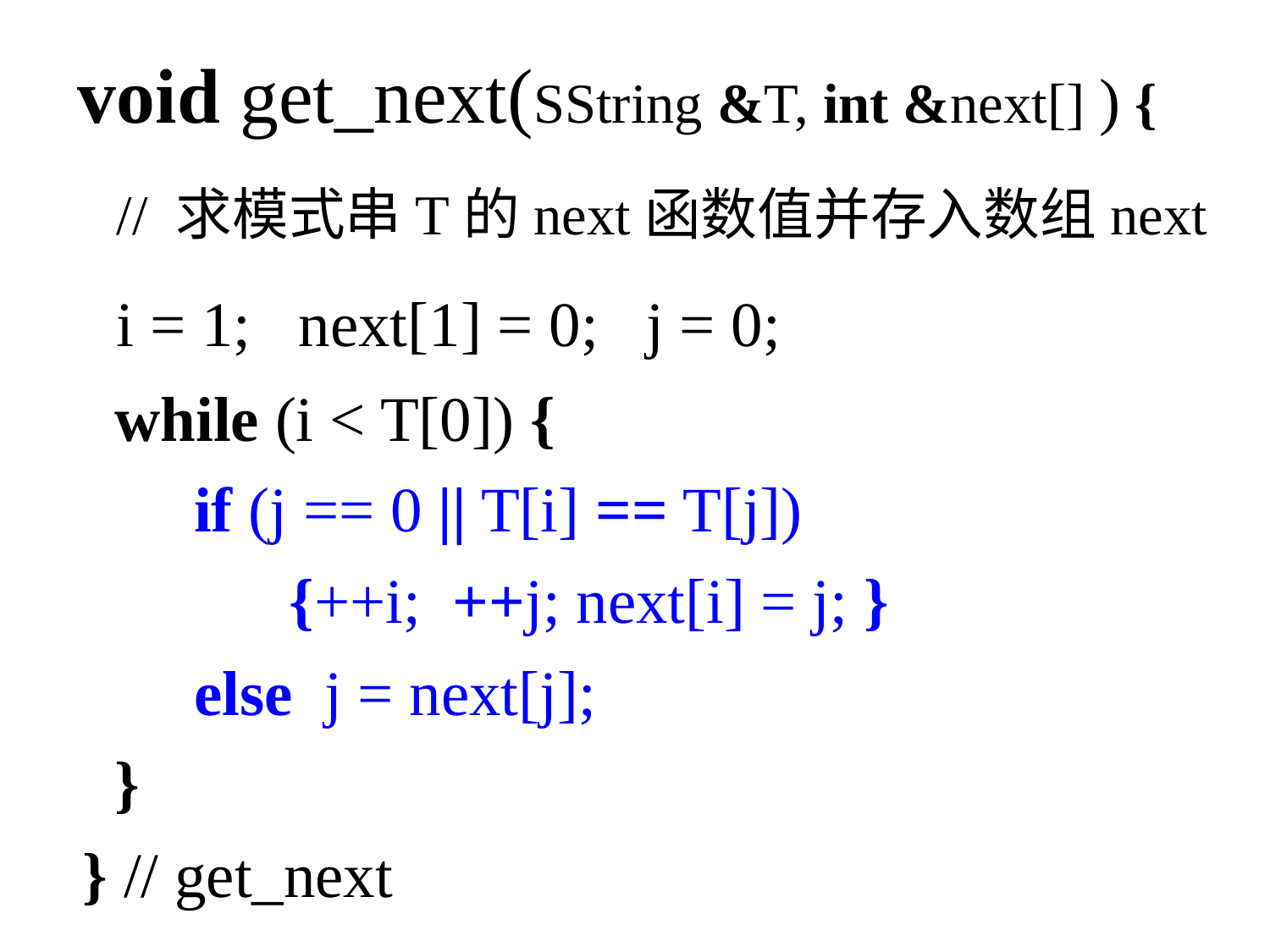

void get_next(SString &T, int &next[] ) {
     // 求模式串T的next函数值并存入数组next
     i = 1;   next[1] = 0;   j = 0;
      while (i < T[0]) {
           if (j == 0 || T[i] == T[j])
                 {++i;  ++j; next[i] = j; }
           else  j = next[j];
      }
    } // get_next